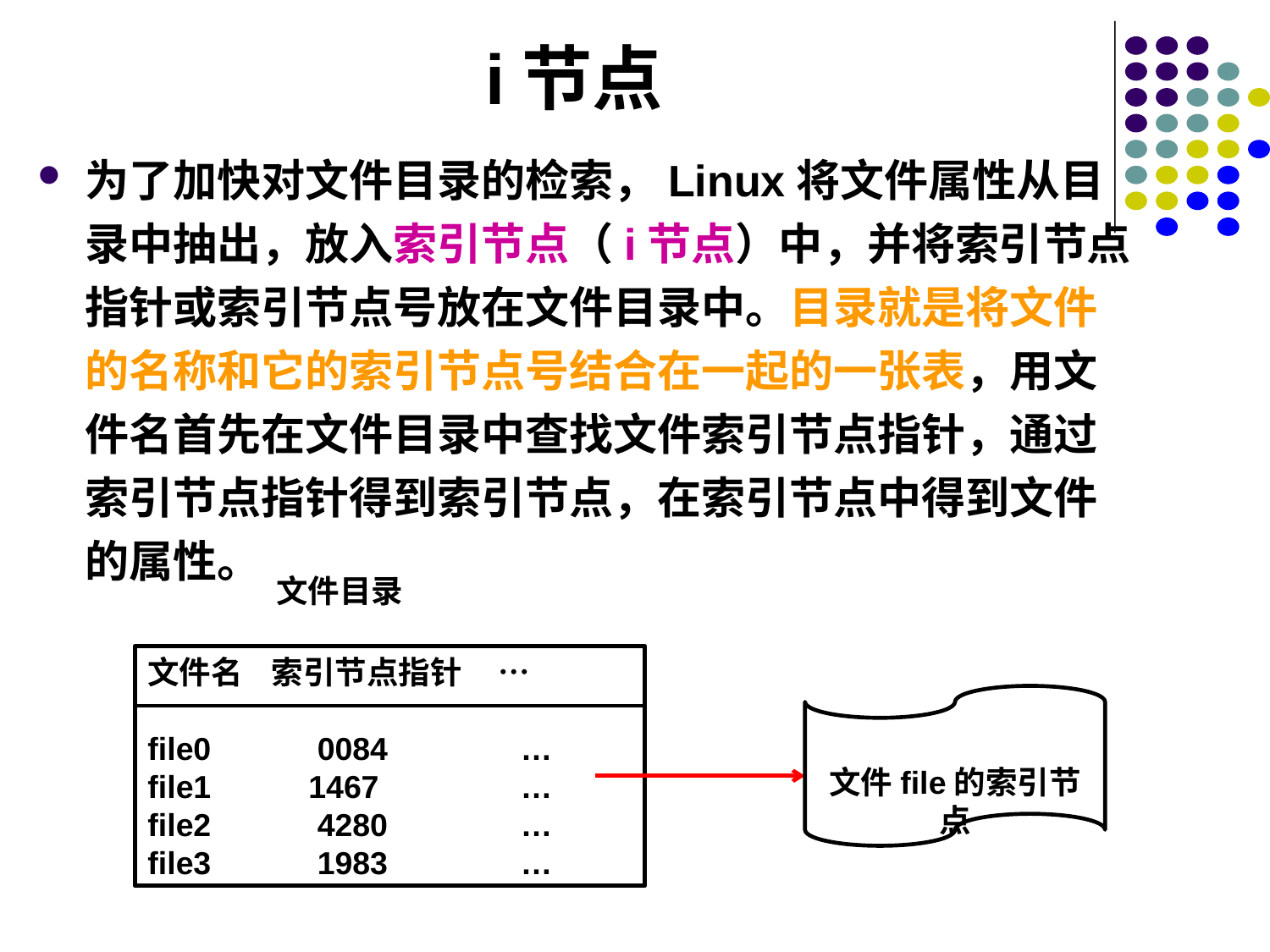

# i节点
为了加快对文件目录的检索，Linux将文件属性从目录中抽出，放入索引节点（i节点）中，并将索引节点指针或索引节点号放在文件目录中。目录就是将文件的名称和它的索引节点号结合在一起的一张表，用文件名首先在文件目录中查找文件索引节点指针，通过索引节点指针得到索引节点，在索引节点中得到文件的属性。
文件目录
文件名    索引节点指针     …

file0            0084               …
file1           1467                …
file2            4280               …
file3            1983               …

文件file的索引节点